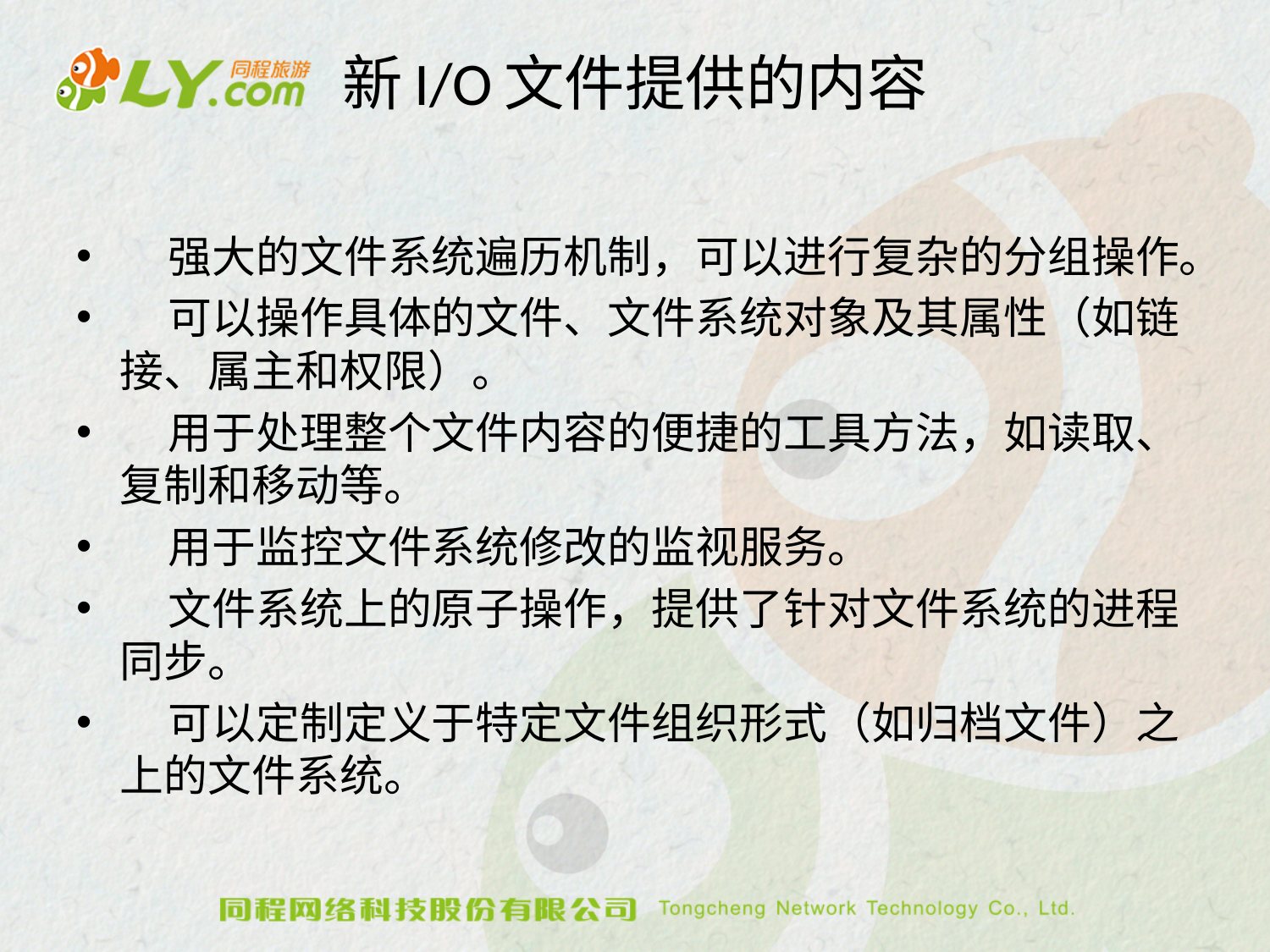

# 新I/O文件提供的内容
    强大的文件系统遍历机制，可以进行复杂的分组操作。
    可以操作具体的文件、文件系统对象及其属性（如链接、属主和权限）。
    用于处理整个文件内容的便捷的工具方法，如读取、复制和移动等。
    用于监控文件系统修改的监视服务。
    文件系统上的原子操作，提供了针对文件系统的进程同步。
    可以定制定义于特定文件组织形式（如归档文件）之上的文件系统。